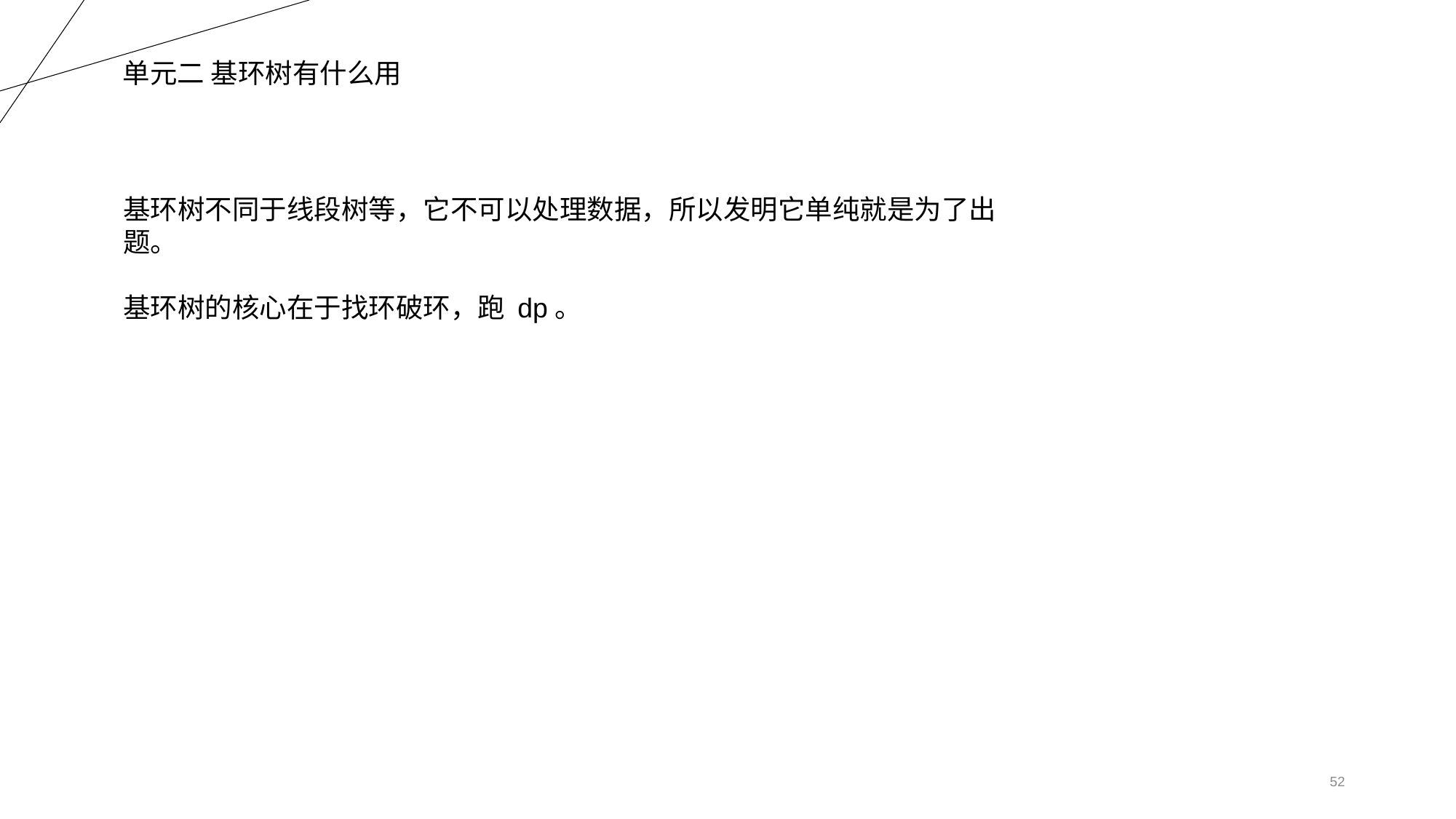

单元二 基环树有什么用

基环树不同于线段树等，它不可以处理数据，所以发明它单纯就是为了出题。

基环树的核心在于找环破环，跑 dp。
52